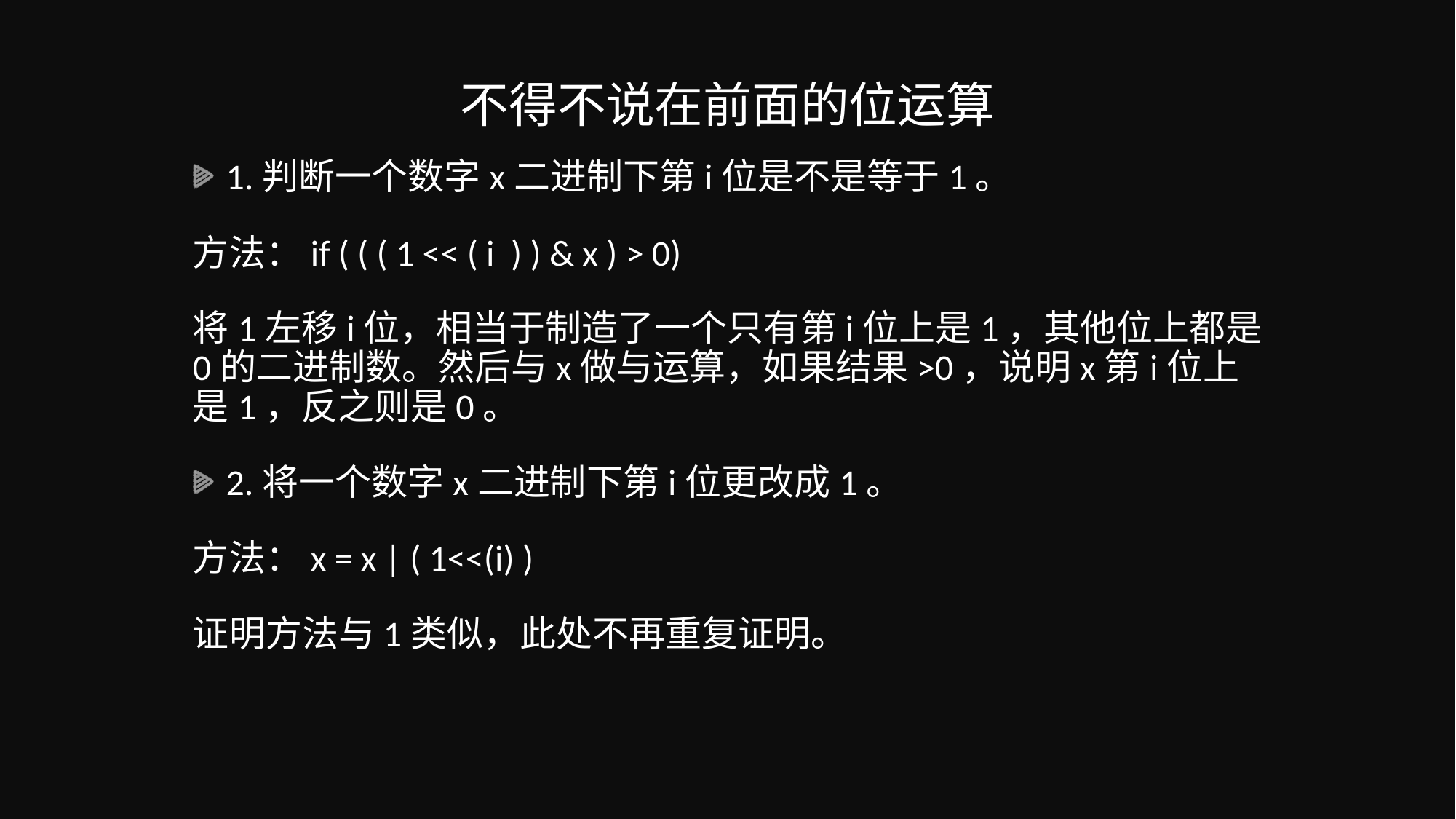

# 不得不说在前面的位运算
1.判断一个数字x二进制下第i位是不是等于1。
方法：if ( ( ( 1 << ( i  ) ) & x ) > 0)
将1左移i位，相当于制造了一个只有第i位上是1，其他位上都是0的二进制数。然后与x做与运算，如果结果>0，说明x第i位上是1，反之则是0。
2.将一个数字x二进制下第i位更改成1。
方法：x = x | ( 1<<(i) )
证明方法与1类似，此处不再重复证明。